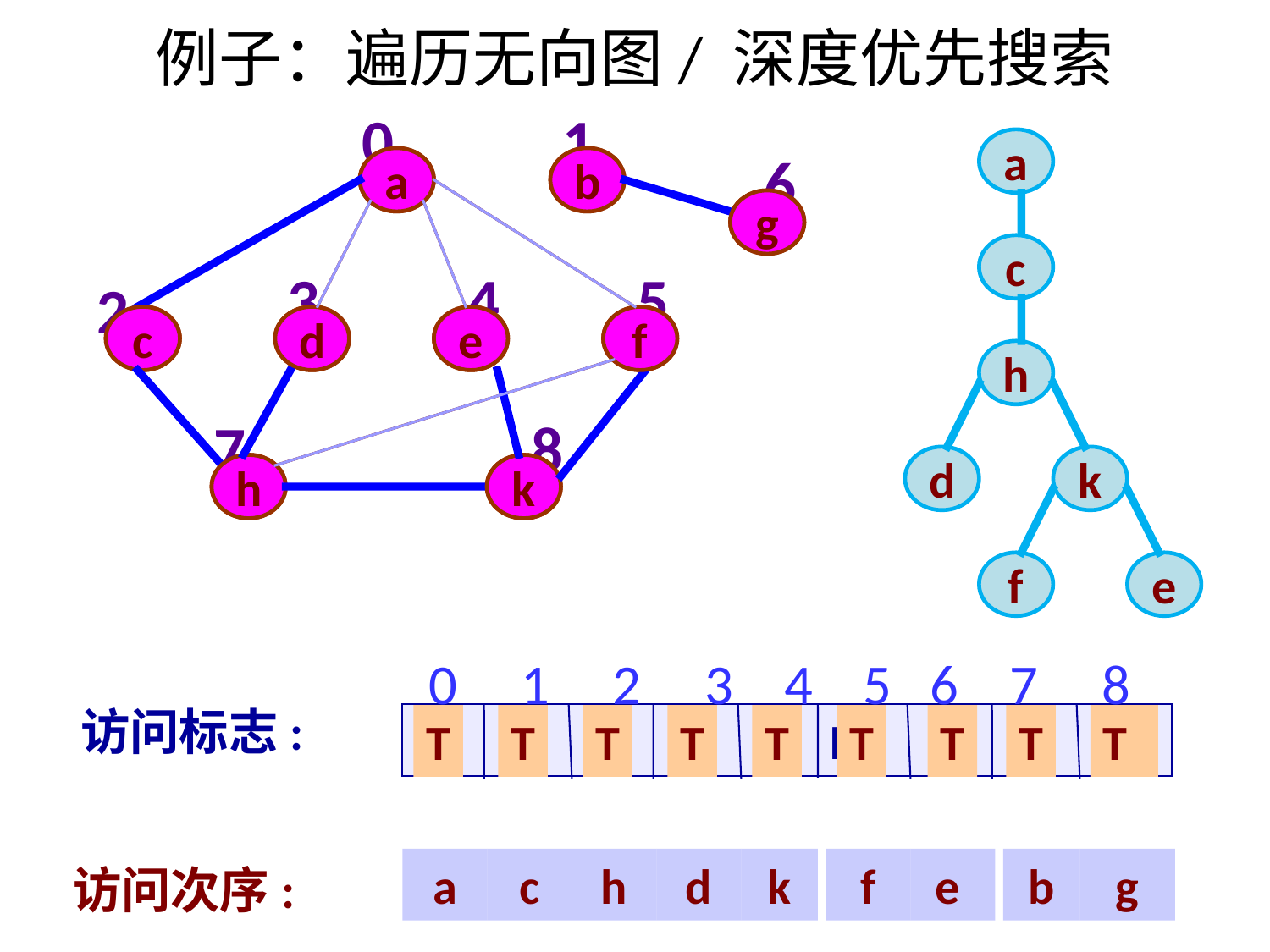

# 例子：遍历无向图/ 深度优先搜索
0
1
6
a
b

g

c
d
e
f

h
k

3
4
5
2
7
8
a
a
b

g

c

c
d
e
f
h

d
k
h
k

f
e
0     1     2     3    4    5   6    7     8
F       F    F      F      F    F       F     F     F

访问标志:
T
T
T
T
T
T
T
T
T
a
c
h
d
k
f
e
b
g
访问次序: